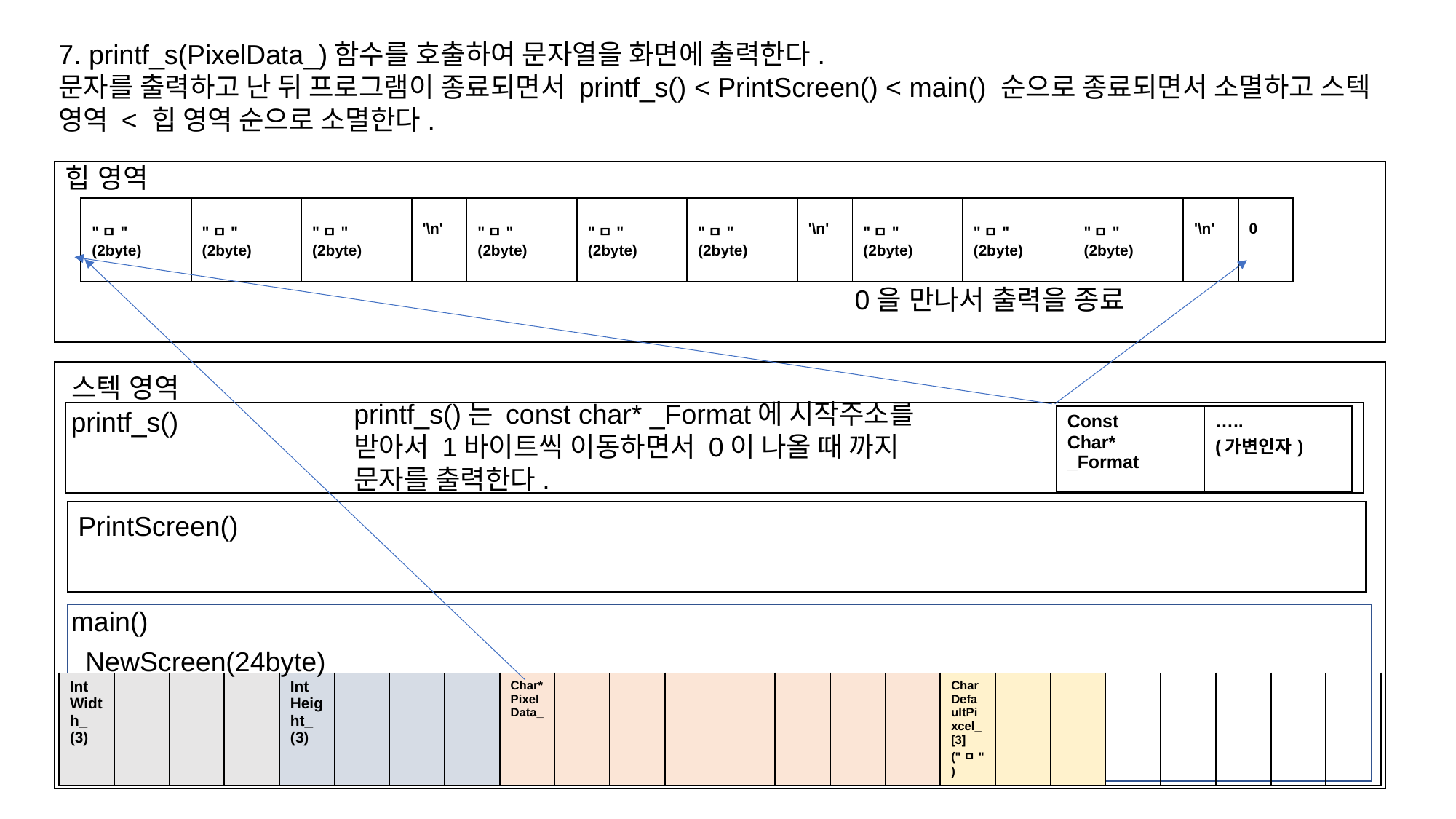

7. printf_s(PixelData_)함수를 호출하여 문자열을 화면에 출력한다.
문자를 출력하고 난 뒤 프로그램이 종료되면서 printf_s() < PrintScreen() < main() 순으로 종료되면서 소멸하고 스텍 영역 < 힙 영역 순으로 소멸한다.
힙 영역

| "ㅁ" (2byte) | "ㅁ" (2byte) | "ㅁ" (2byte) | '\n' | "ㅁ" (2byte) | "ㅁ" (2byte) | "ㅁ" (2byte) | '\n' | "ㅁ" (2byte) | "ㅁ" (2byte) | "ㅁ" (2byte) | '\n' | 0 |
| --- | --- | --- | --- | --- | --- | --- | --- | --- | --- | --- | --- | --- |
0을 만나서 출력을 종료

스텍 영역
printf_s()는 const char* _Format에 시작주소를 받아서 1바이트씩 이동하면서 0이 나올 때 까지 문자를 출력한다.
printf_s()

| Const Char\* \_Format | ….. (가변인자) |
| --- | --- |

PrintScreen()
main()

NewScreen(24byte)

| Int Width\_ (3) |  |  |  | Int Height\_ (3) |  |  |  | Char\* PixelData\_ |  |  |  |  |  |  |  | Char DefaultPixcel\_ [3] ("ㅁ") |  |  |  |  |  |  |  |
| --- | --- | --- | --- | --- | --- | --- | --- | --- | --- | --- | --- | --- | --- | --- | --- | --- | --- | --- | --- | --- | --- | --- | --- |